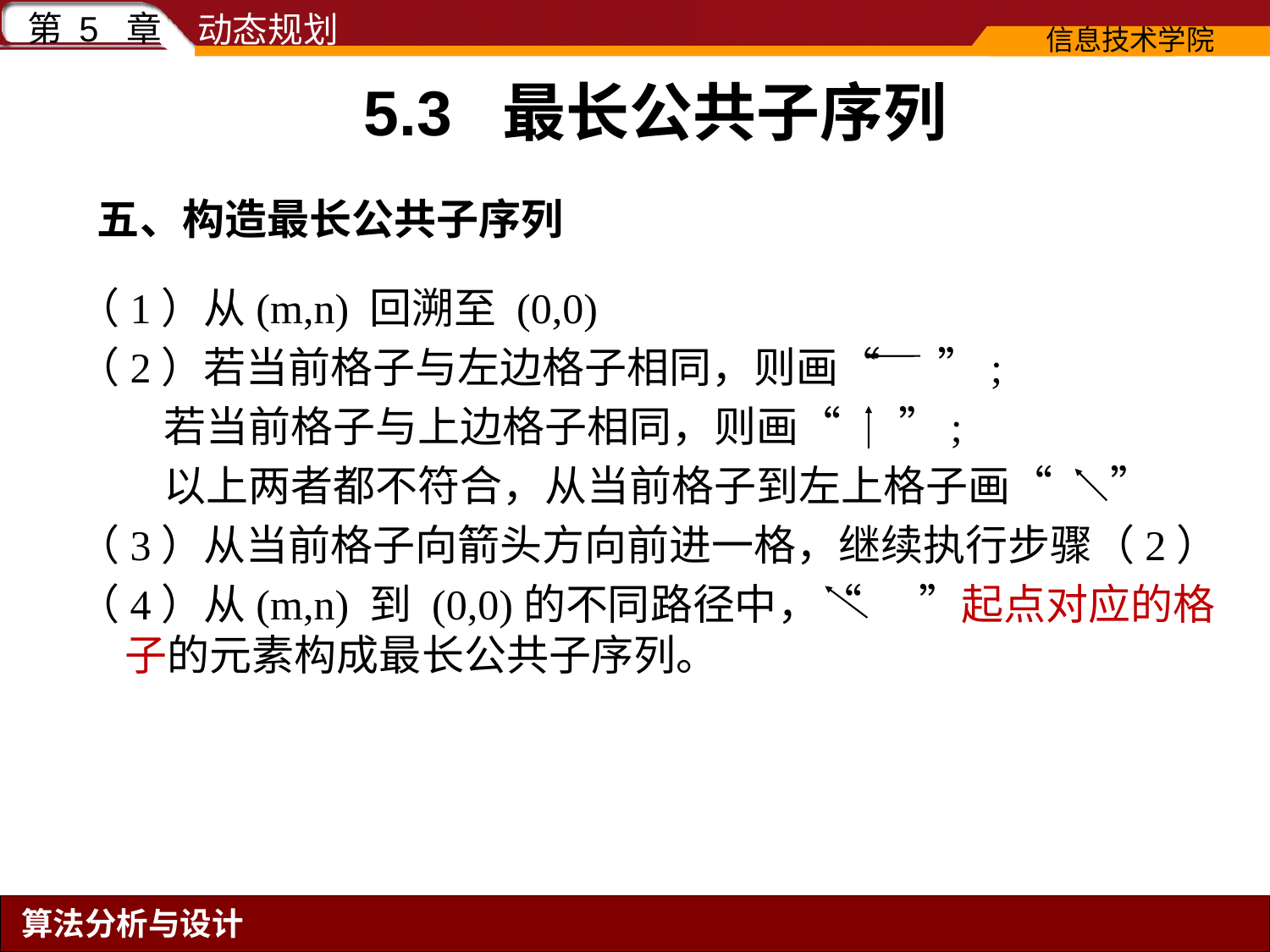

# 5.3  最长公共子序列
五、构造最长公共子序列
（1）从(m,n) 回溯至 (0,0)
（2）若当前格子与左边格子相同，则画“      ”;
        若当前格子与上边格子相同，则画“      ”;
        以上两者都不符合，从当前格子到左上格子画“      ”
（3）从当前格子向箭头方向前进一格，继续执行步骤（2）
（4）从(m,n) 到 (0,0)的不同路径中，“      ”起点对应的格子的元素构成最长公共子序列。